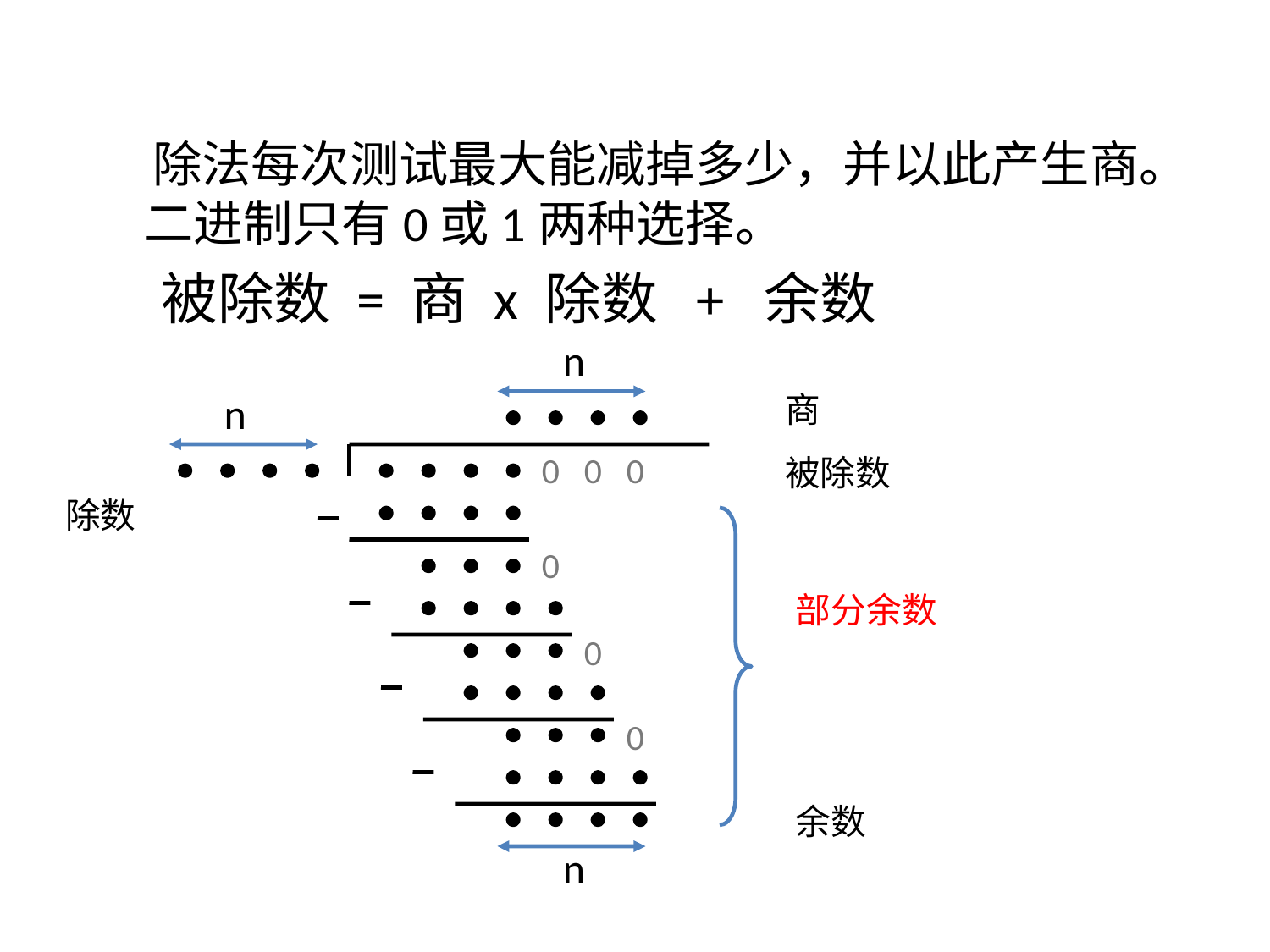

除法每次测试最大能减掉多少，并以此产生商。二进制只有0或1两种选择。
    被除数 = 商 x 除数  +  余数
n
n
商

0
0
0

被除数

除数

0

部分余数

0

0

余数

n